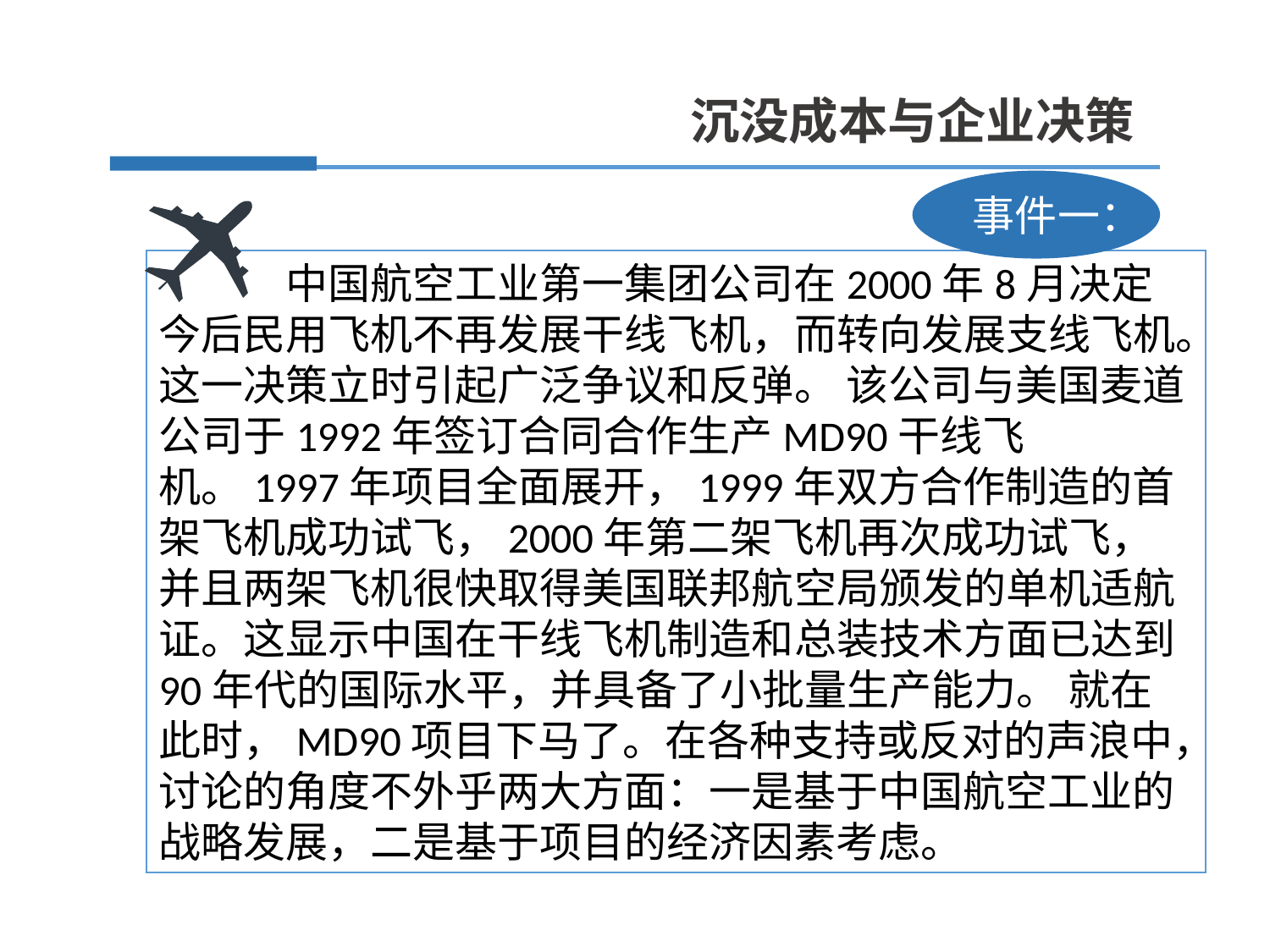

沉没成本与企业决策

事件一：

	中国航空工业第一集团公司在2000年8月决定今后民用飞机不再发展干线飞机，而转向发展支线飞机。这一决策立时引起广泛争议和反弹。 该公司与美国麦道公司于1992年签订合同合作生产MD90干线飞机。1997年项目全面展开，1999年双方合作制造的首架飞机成功试飞，2000年第二架飞机再次成功试飞，并且两架飞机很快取得美国联邦航空局颁发的单机适航证。这显示中国在干线飞机制造和总装技术方面已达到90年代的国际水平，并具备了小批量生产能力。 就在此时，MD90项目下马了。在各种支持或反对的声浪中，讨论的角度不外乎两大方面：一是基于中国航空工业的战略发展，二是基于项目的经济因素考虑。